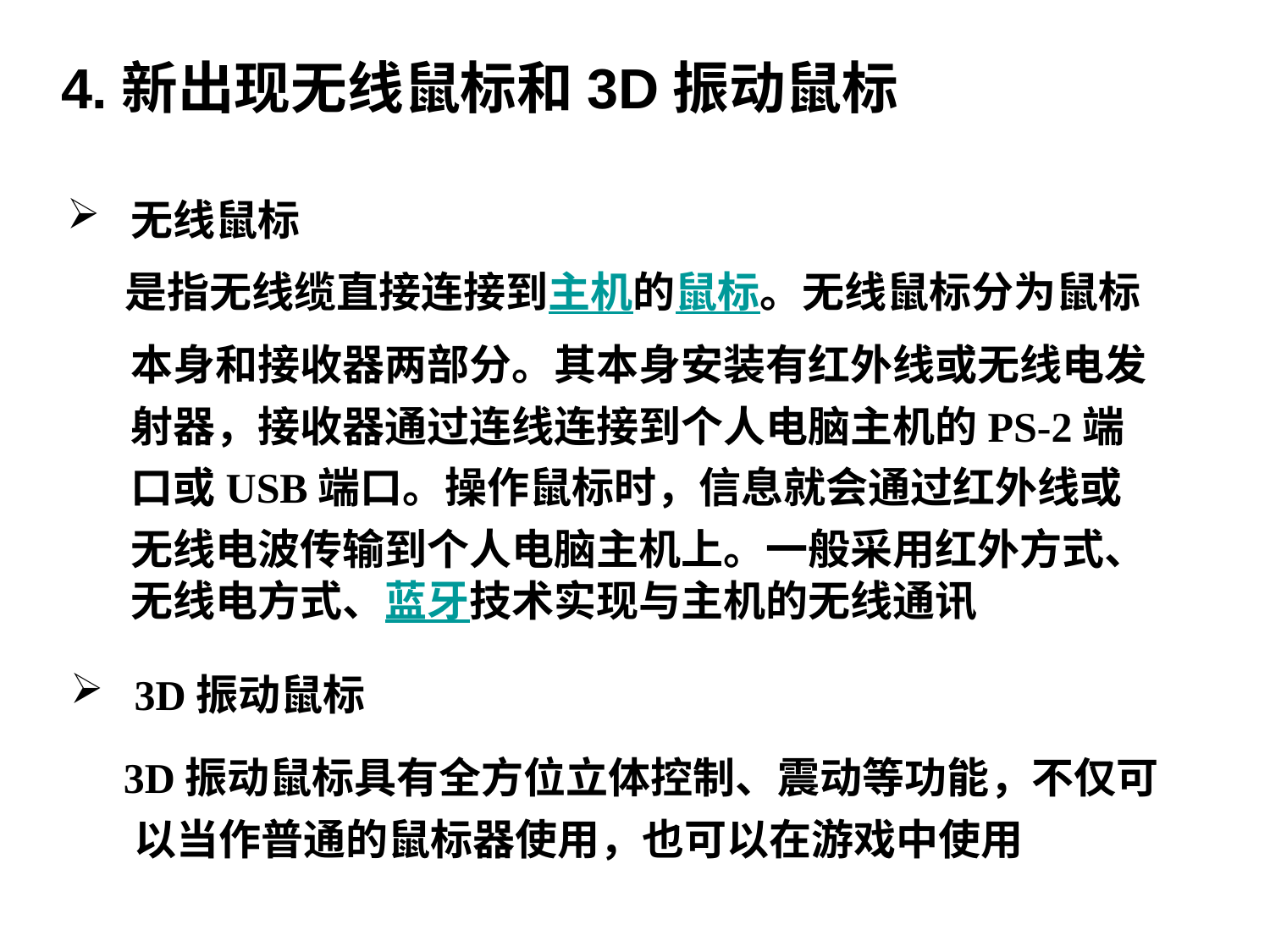

4.新出现无线鼠标和3D振动鼠标
无线鼠标
     是指无线缆直接连接到主机的鼠标。无线鼠标分为鼠标本身和接收器两部分。其本身安装有红外线或无线电发射器，接收器通过连线连接到个人电脑主机的PS-2端口或USB端口。操作鼠标时，信息就会通过红外线或无线电波传输到个人电脑主机上。一般采用红外方式、无线电方式、蓝牙技术实现与主机的无线通讯
3D振动鼠标
     3D振动鼠标具有全方位立体控制、震动等功能，不仅可以当作普通的鼠标器使用，也可以在游戏中使用
211